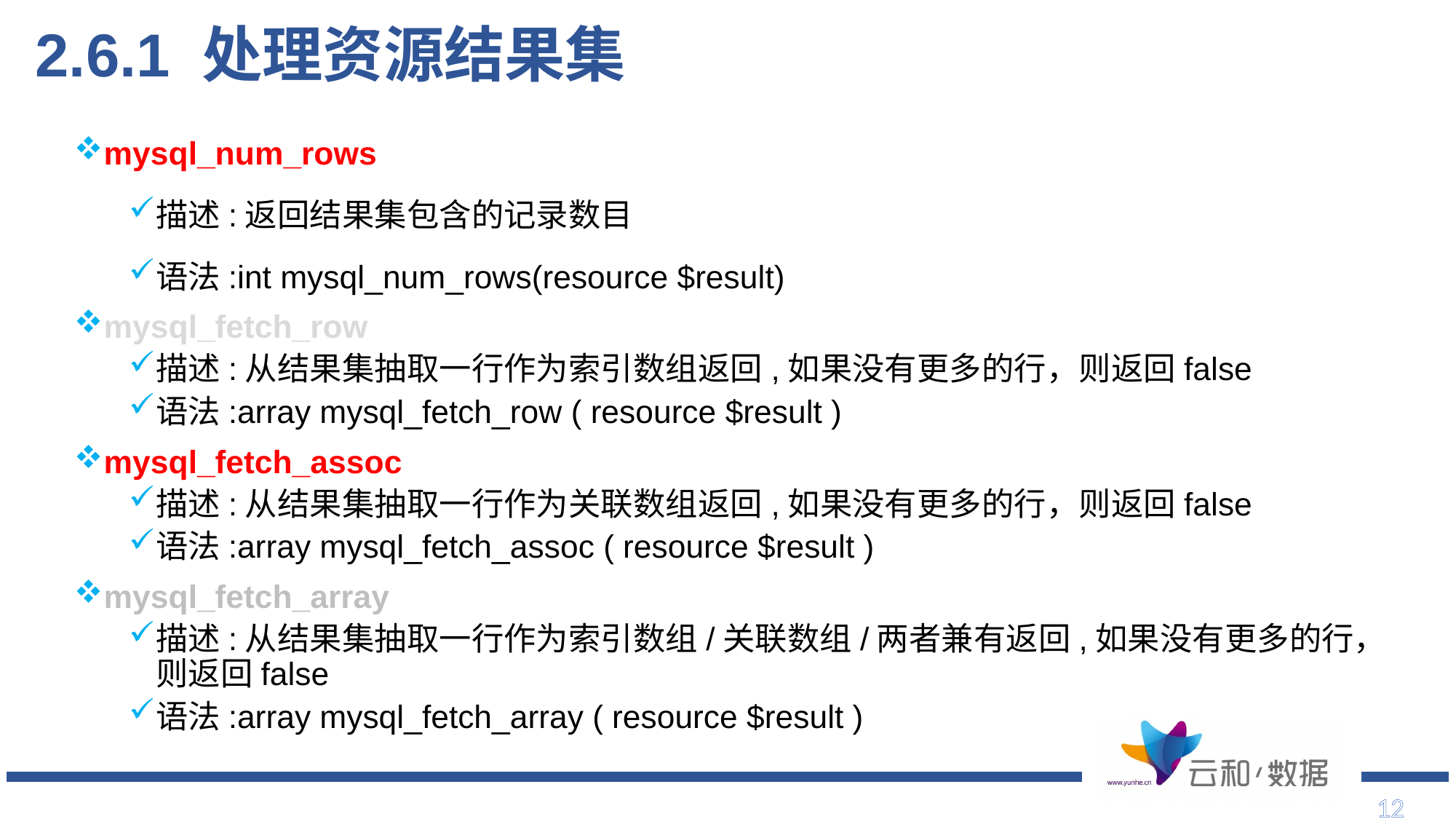

# 2.6.1 处理资源结果集
mysql_num_rows
描述:返回结果集包含的记录数目
语法:int mysql_num_rows(resource $result)
mysql_fetch_row
描述:从结果集抽取一行作为索引数组返回,如果没有更多的行，则返回false
语法:array mysql_fetch_row ( resource $result )
mysql_fetch_assoc
描述:从结果集抽取一行作为关联数组返回,如果没有更多的行，则返回false
语法:array mysql_fetch_assoc ( resource $result )
mysql_fetch_array
描述:从结果集抽取一行作为索引数组/关联数组/两者兼有返回,如果没有更多的行，则返回false
语法:array mysql_fetch_array ( resource $result )